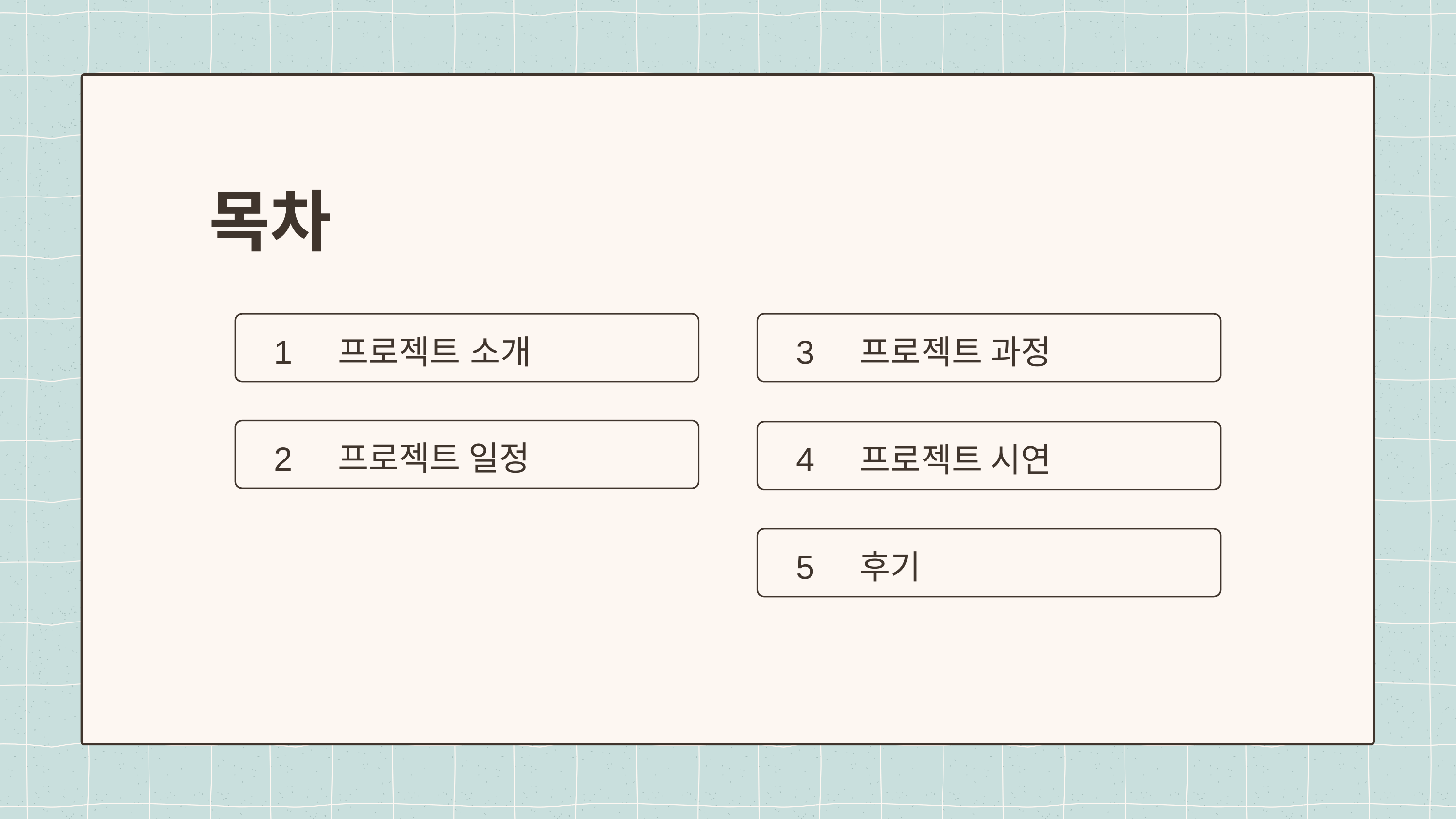

목차

1
프로젝트 소개
3
프로젝트 과정

프로젝트 일정
2

4
프로젝트 시연

후기
5